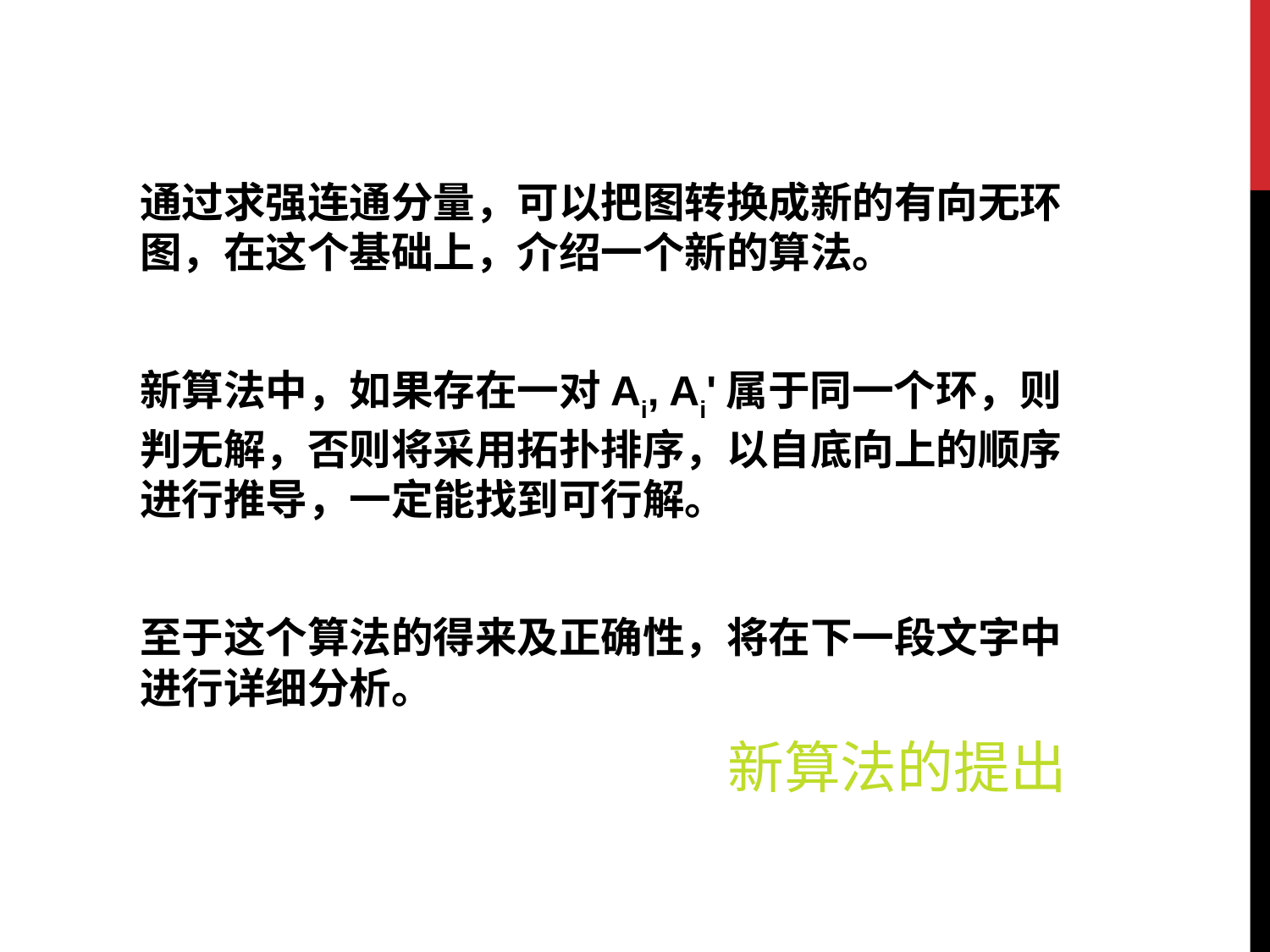

通过求强连通分量，可以把图转换成新的有向无环图，在这个基础上，介绍一个新的算法。

新算法中，如果存在一对Ai, Ai'属于同一个环，则判无解，否则将采用拓扑排序，以自底向上的顺序进行推导，一定能找到可行解。

至于这个算法的得来及正确性，将在下一段文字中进行详细分析。
新算法的提出